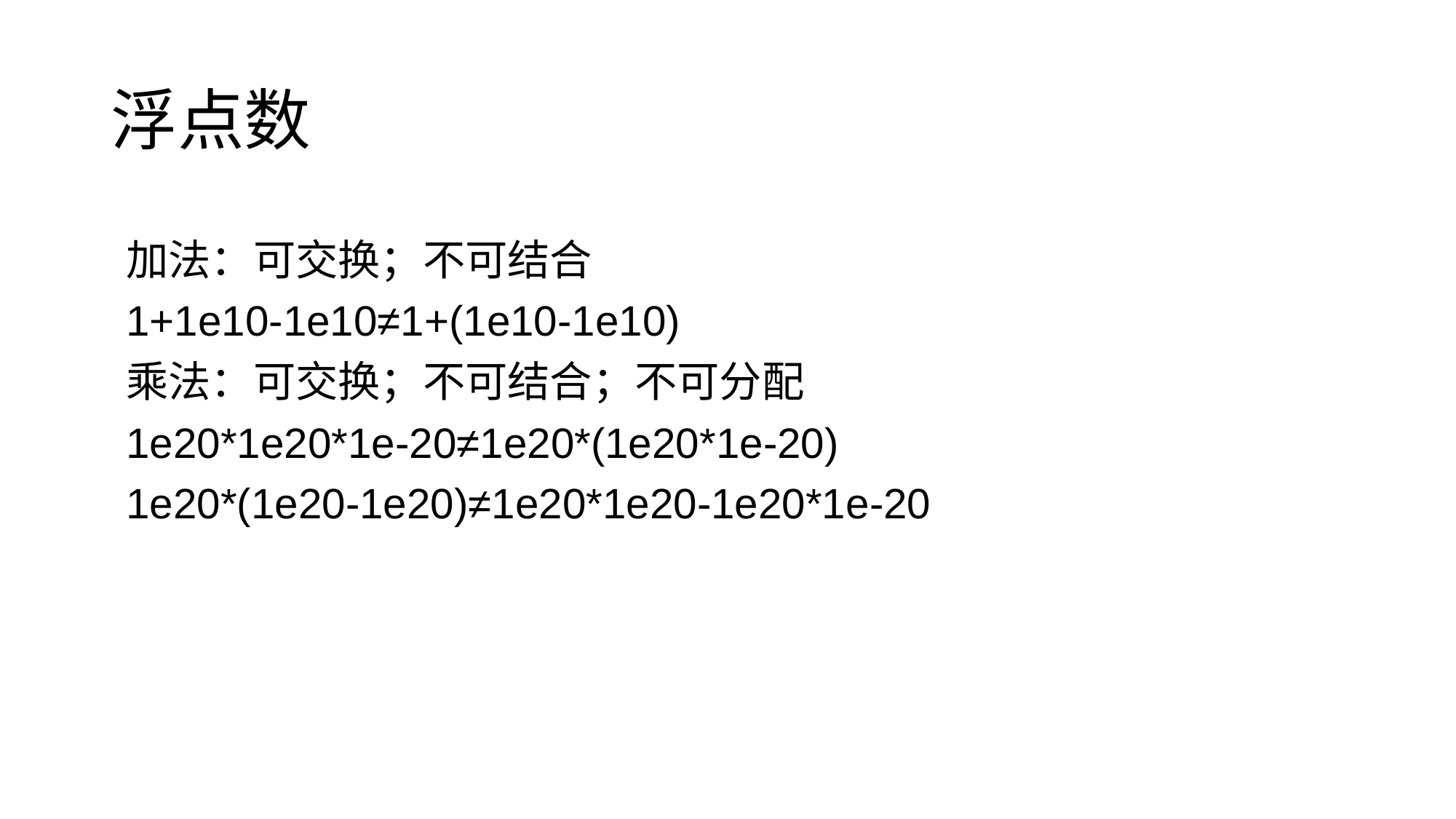

# 浮点数

加法：可交换；不可结合
1+1e10-1e10≠1+(1e10-1e10)
乘法：可交换；不可结合；不可分配
1e20*1e20*1e-20≠1e20*(1e20*1e-20)
1e20*(1e20-1e20)≠1e20*1e20-1e20*1e-20